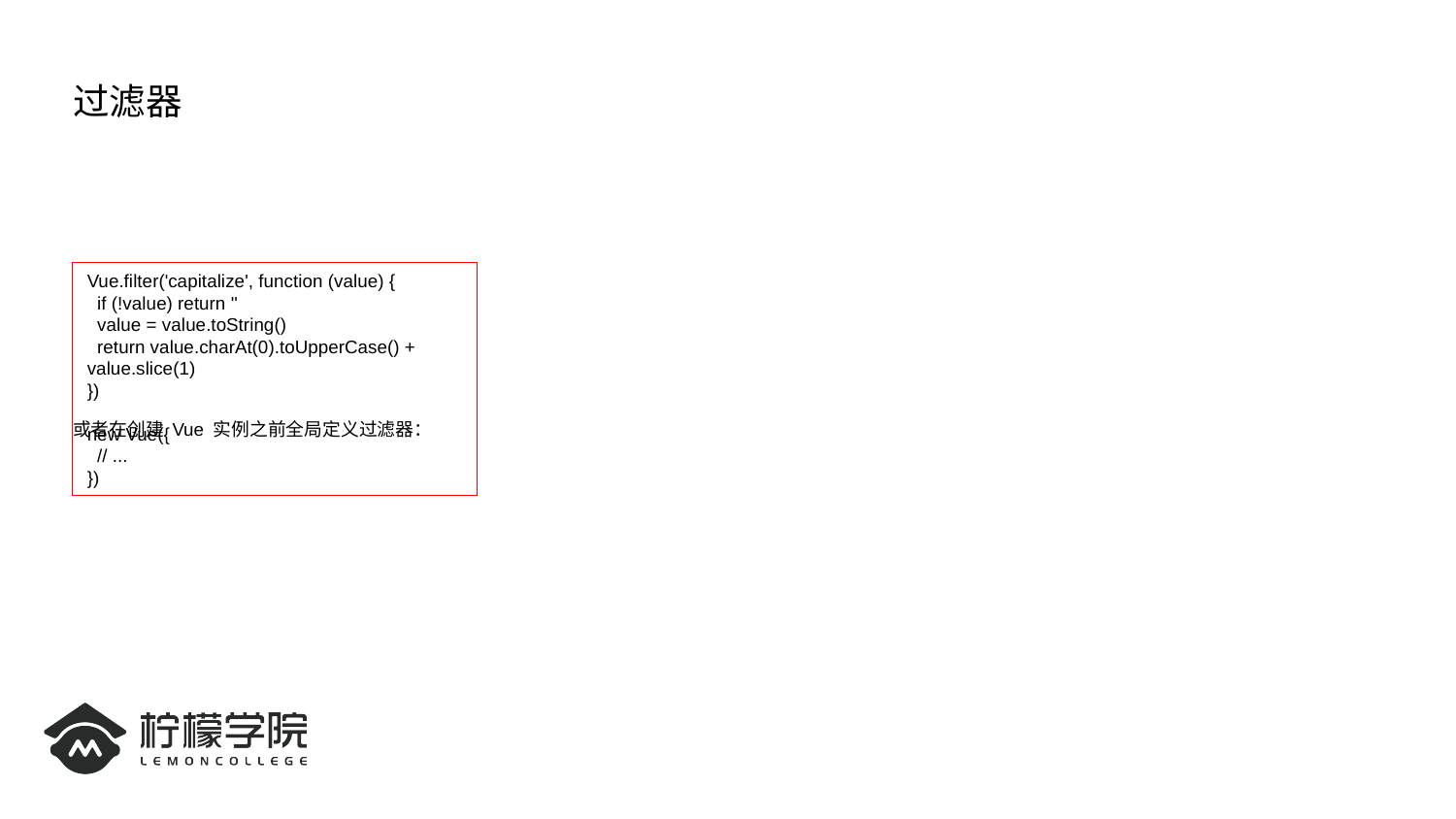

# 过滤器
或者在创建 Vue 实例之前全局定义过滤器：
Vue.filter('capitalize', function (value) {
  if (!value) return ''
  value = value.toString()
  return value.charAt(0).toUpperCase() + value.slice(1)
})

new Vue({
  // ...
})